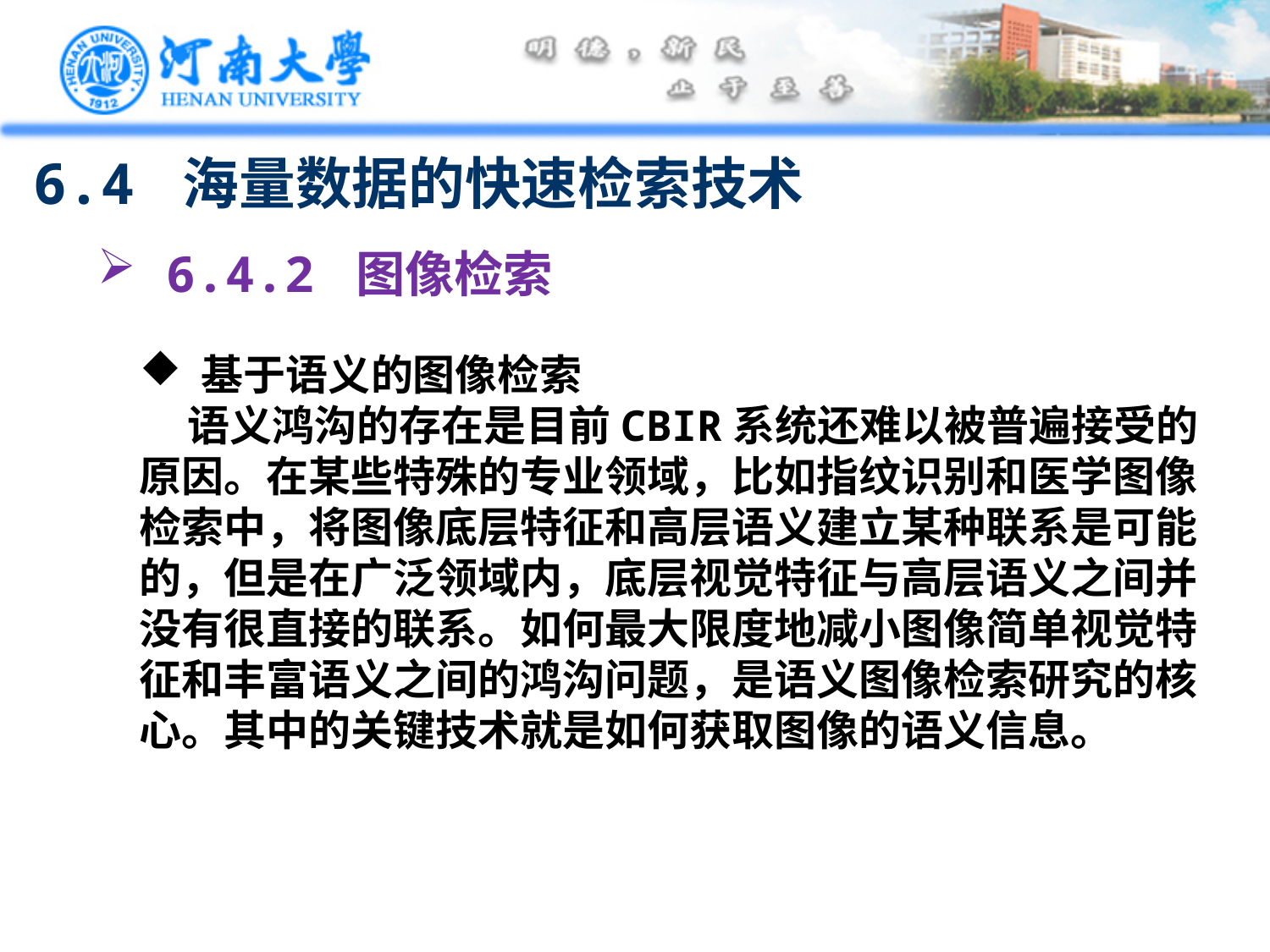

6.4 海量数据的快速检索技术
 6.4.2 图像检索
 基于语义的图像检索
    语义鸿沟的存在是目前CBIR系统还难以被普遍接受的原因。在某些特殊的专业领域，比如指纹识别和医学图像检索中，将图像底层特征和高层语义建立某种联系是可能的，但是在广泛领域内，底层视觉特征与高层语义之间并没有很直接的联系。如何最大限度地减小图像简单视觉特征和丰富语义之间的鸿沟问题，是语义图像检索研究的核心。其中的关键技术就是如何获取图像的语义信息。